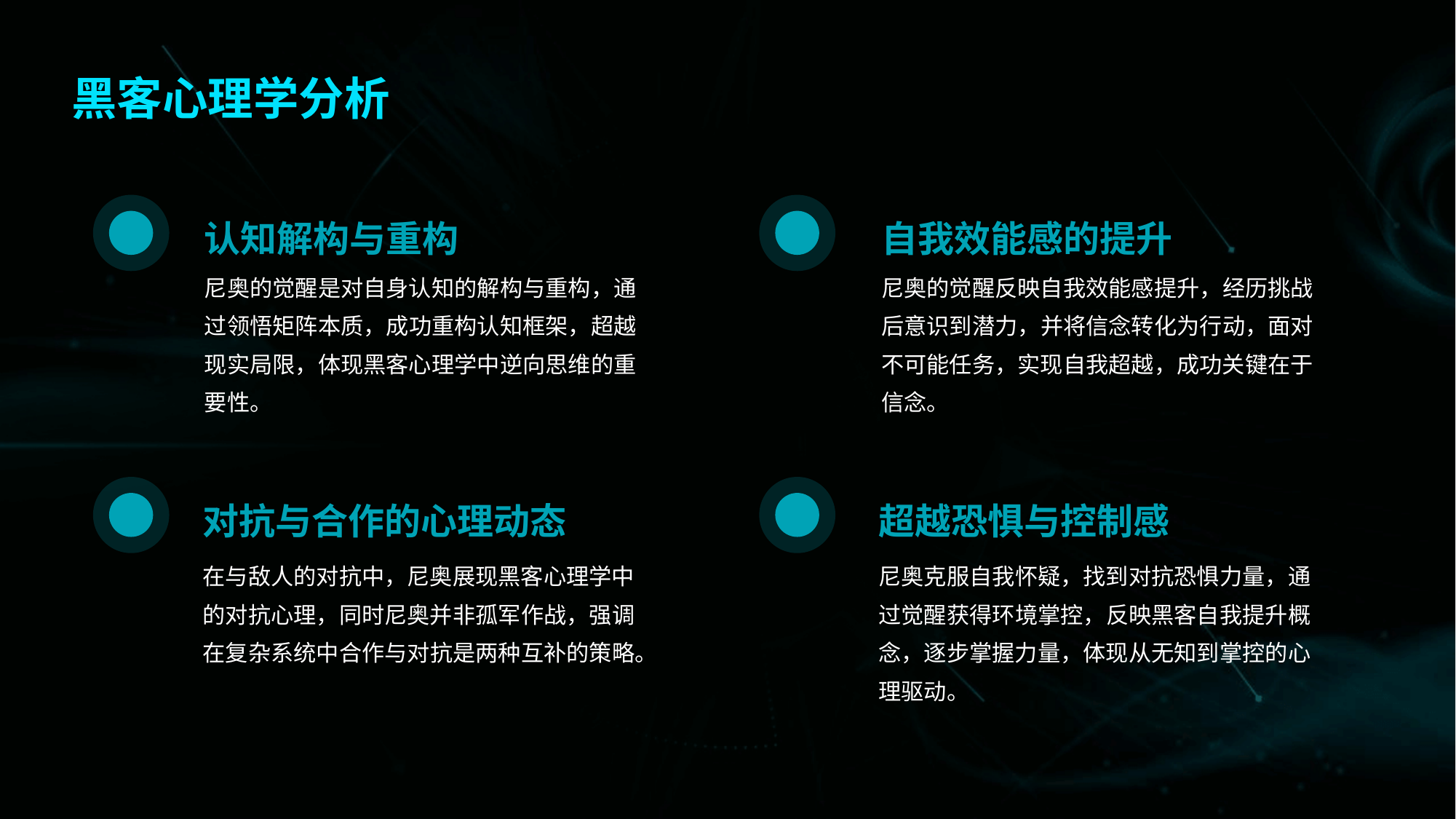

黑客心理学分析
认知解构与重构
自我效能感的提升

尼奥的觉醒是对自身认知的解构与重构，通过领悟矩阵本质，成功重构认知框架，超越现实局限，体现黑客心理学中逆向思维的重要性。
尼奥的觉醒反映自我效能感提升，经历挑战后意识到潜力，并将信念转化为行动，面对不可能任务，实现自我超越，成功关键在于信念。
对抗与合作的心理动态
超越恐惧与控制感

在与敌人的对抗中，尼奥展现黑客心理学中的对抗心理，同时尼奥并非孤军作战，强调在复杂系统中合作与对抗是两种互补的策略。
尼奥克服自我怀疑，找到对抗恐惧力量，通过觉醒获得环境掌控，反映黑客自我提升概念，逐步掌握力量，体现从无知到掌控的心理驱动。